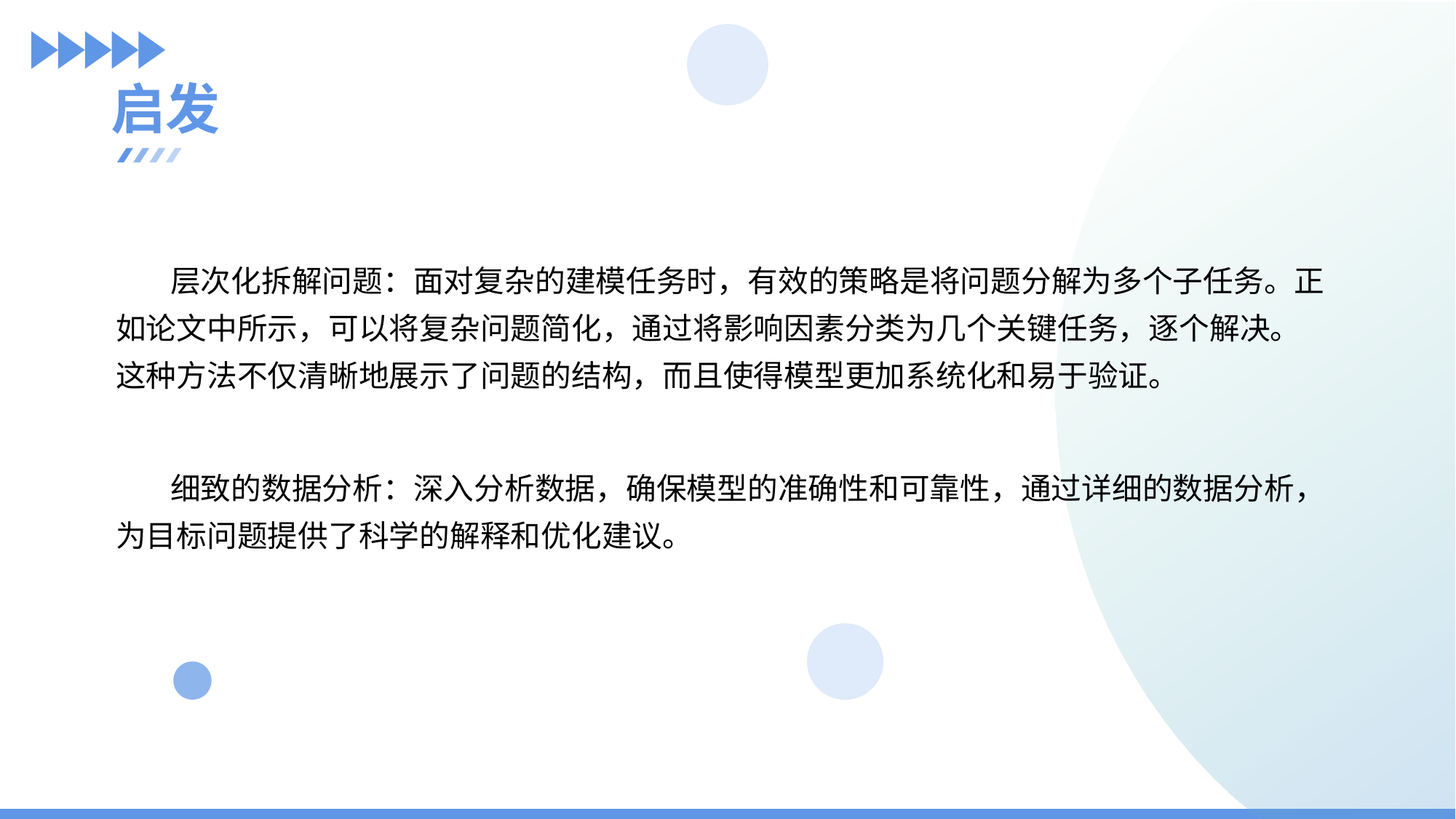

启发

层次化拆解问题：面对复杂的建模任务时，有效的策略是将问题分解为多个子任务。正如论文中所示，可以将复杂问题简化，通过将影响因素分类为几个关键任务，逐个解决。这种方法不仅清晰地展示了问题的结构，而且使得模型更加系统化和易于验证。

细致的数据分析：深入分析数据，确保模型的准确性和可靠性，通过详细的数据分析，为目标问题提供了科学的解释和优化建议。
内容是网络营销中非常关键的一个要素，可以说它是王道。内容需要具有广泛的适用性和易于理解的特点，才能够吸引更多的目标受众。一个好的内容，可以吸引潜在客户，并引导他们转化为忠实的客户。
好的内容需要有深度，观点清晰，并有一定的情感元素，这样能够更好的引发受众的共鸣和兴趣。好的内容还需要有时效性，随着社会进步和人们观念的改变，我们需要不断更新优化内容，与潮流同步，以保持内容的吸引力。
总之，内容是网络营销的基础，缺少好的内容就难以建立起稳定的目标受众基础。因此，我们必须注重不断创新和优化自己的内容，以满足受众需求，不断引领行业发展。
内容是网络营销中非常关键的一个要素，可以说它是王道。内容需要具有广泛的适用性和易于理解的特点，才能够吸引更多的目标受众。一个好的内容，可以吸引潜在客户，并引导他们转化为忠实的客户。
好的内容需要有深度，观点清晰，并有一定的情感元素，这样能够更好的引发受众的共鸣和兴趣。好的内容还需要有时效性，随着社会进步和人们观念的改变，我们需要不断更新优化内容，与潮流同步，以保持内容的吸引力。
总之，内容是网络营销的基础，缺少好的内容就难以建立起稳定的目标受众基础。因此，我们必须注重不断创新和优化自己的内容，以满足受众需求，不断引领行业发展。
内容是网络营销中非常关键的一个要素，可以说它是王道。内容需要具有广泛的适用性和易于理解的特点，才能够吸引更多的目标受众。一个好的内容，可以吸引潜在客户，并引导他们转化为忠实的客户。
好的内容需要有深度，观点清晰，并有一定的情感元素，这样能够更好的引发受众的共鸣和兴趣。好的内容还需要有时效性，随着社会进步和人们观念的改变，我们需要不断更新优化内容，与潮流同步，以保持内容的吸引力。
总之，内容是网络营销的基础，缺少好的内容就难以建立起稳定的目标受众基础。因此，我们必须注重不断创新和优化自己的内容，以满足受众需求，不断引领行业发展。
内容是网络营销中非常关键的一个要素，可以说它是王道。内容需要具有广泛的适用性和易于理解的特点，才能够吸引更多的目标受众。一个好的内容，可以吸引潜在客户，并引导他们转化为忠实的客户。
好的内容需要有深度，观点清晰，并有一定的情感元素，这样能够更好的引发受众的共鸣和兴趣。好的内容还需要有时效性，随着社会进步和人们观念的改变，我们需要不断更新优化内容，与潮流同步，以保持内容的吸引力。
总之，内容是网络营销的基础，缺少好的内容就难以建立起稳定的目标受众基础。因此，我们必须注重不断创新和优化自己的内容，以满足受众需求，不断引领行业发展。